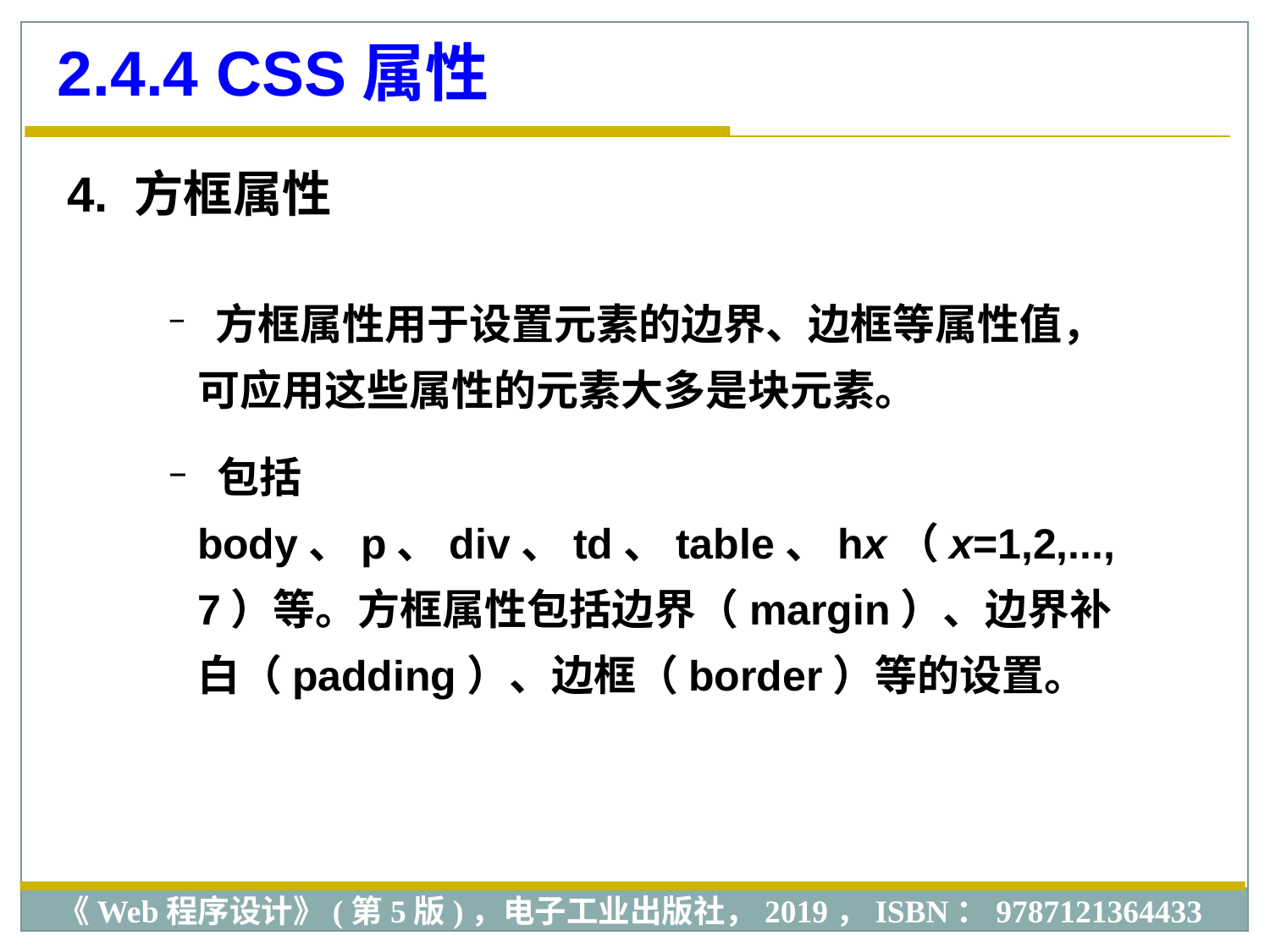

2.4.4 CSS属性
4. 方框属性
 方框属性用于设置元素的边界、边框等属性值，可应用这些属性的元素大多是块元素。
 包括body、p、div、td、table、hx（x=1,2,...,7）等。方框属性包括边界（margin）、边界补白（padding）、边框（border）等的设置。